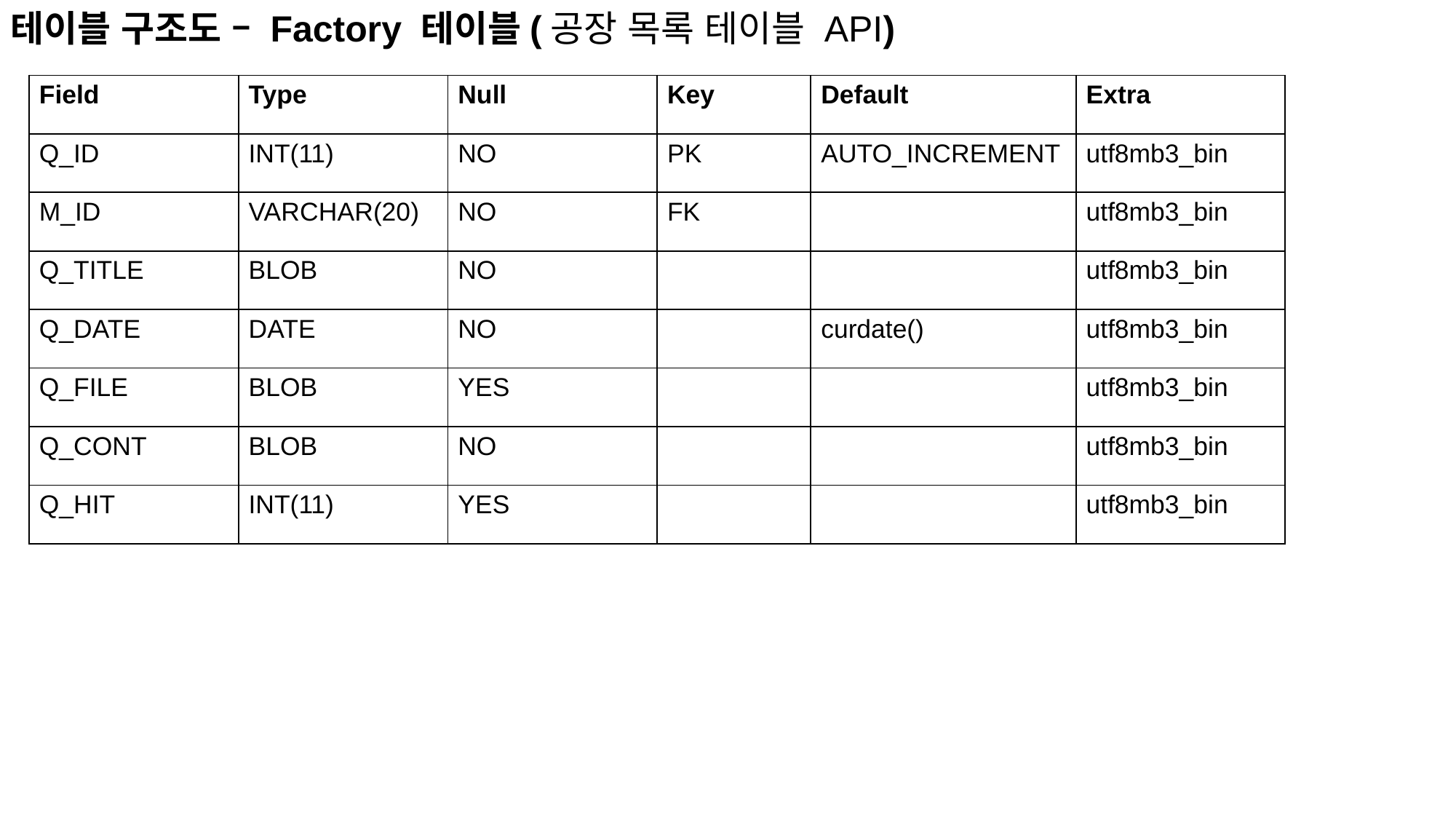

테이블 구조도 – Factory 테이블(공장 목록 테이블 API)
| Field | Type | Null | Key | Default | Extra |
| --- | --- | --- | --- | --- | --- |
| Q\_ID | INT(11) | NO | PK | AUTO\_INCREMENT | utf8mb3\_bin |
| M\_ID | VARCHAR(20) | NO | FK |  | utf8mb3\_bin |
| Q\_TITLE | BLOB | NO |  |  | utf8mb3\_bin |
| Q\_DATE | DATE | NO |  | curdate() | utf8mb3\_bin |
| Q\_FILE | BLOB | YES |  |  | utf8mb3\_bin |
| Q\_CONT | BLOB | NO |  |  | utf8mb3\_bin |
| Q\_HIT | INT(11) | YES |  |  | utf8mb3\_bin |